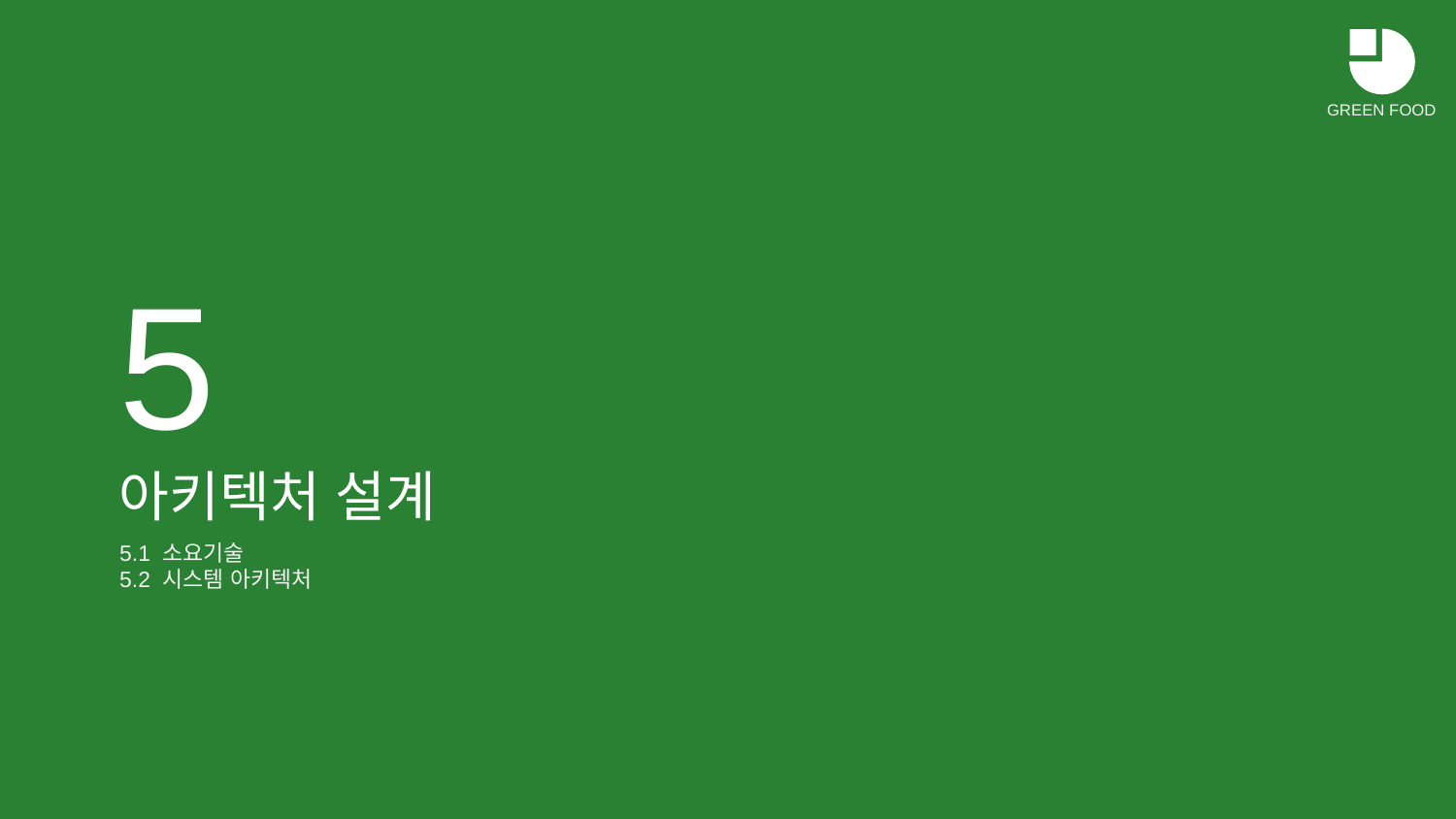

GREEN FOOD
5
아키텍처 설계
5.1 소요기술
5.2 시스템 아키텍처